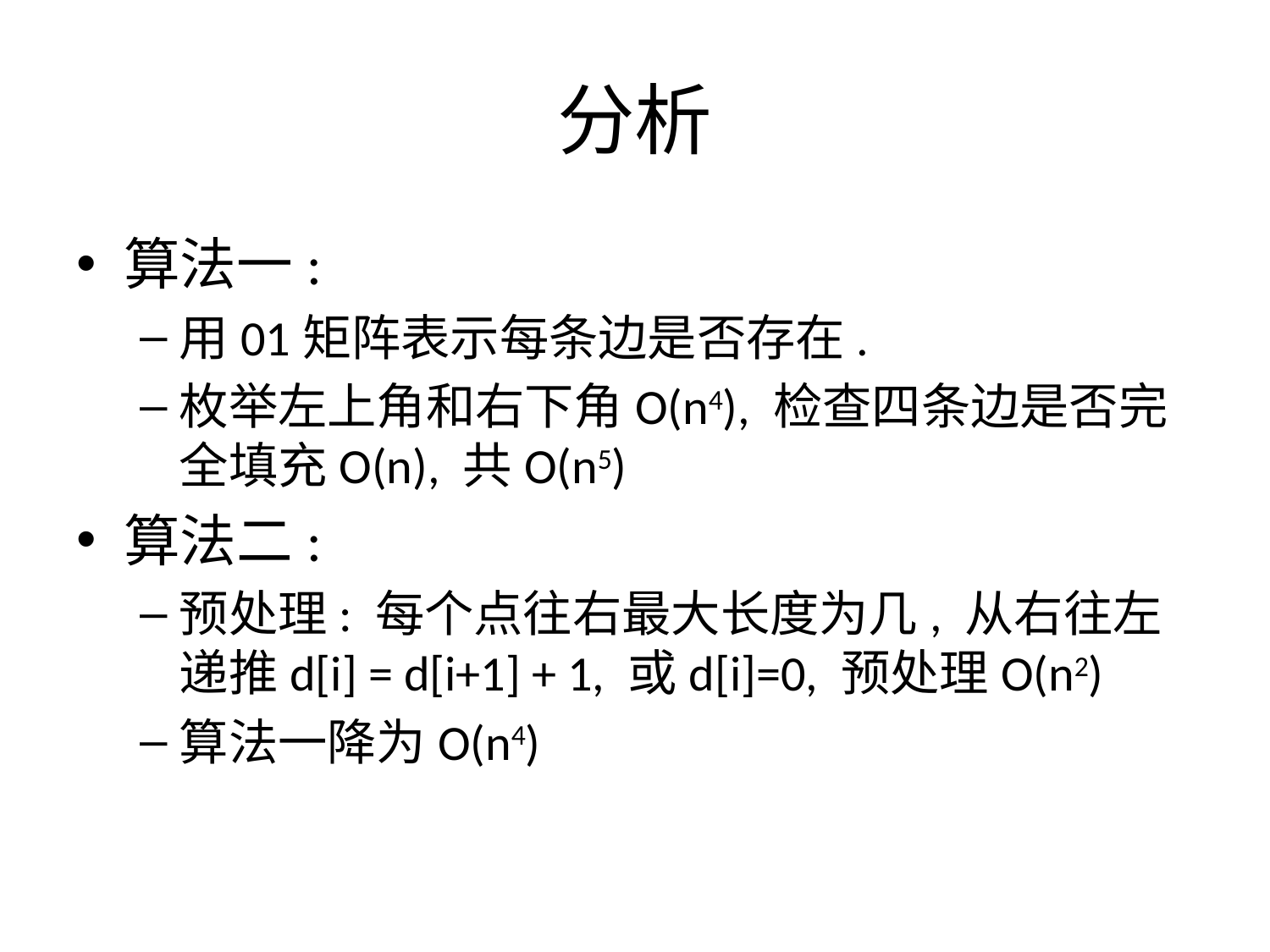

# 分析
算法一:
用01矩阵表示每条边是否存在.
枚举左上角和右下角O(n4), 检查四条边是否完全填充O(n), 共O(n5)
算法二:
预处理: 每个点往右最大长度为几, 从右往左递推d[i] = d[i+1] + 1, 或d[i]=0, 预处理O(n2)
算法一降为O(n4)